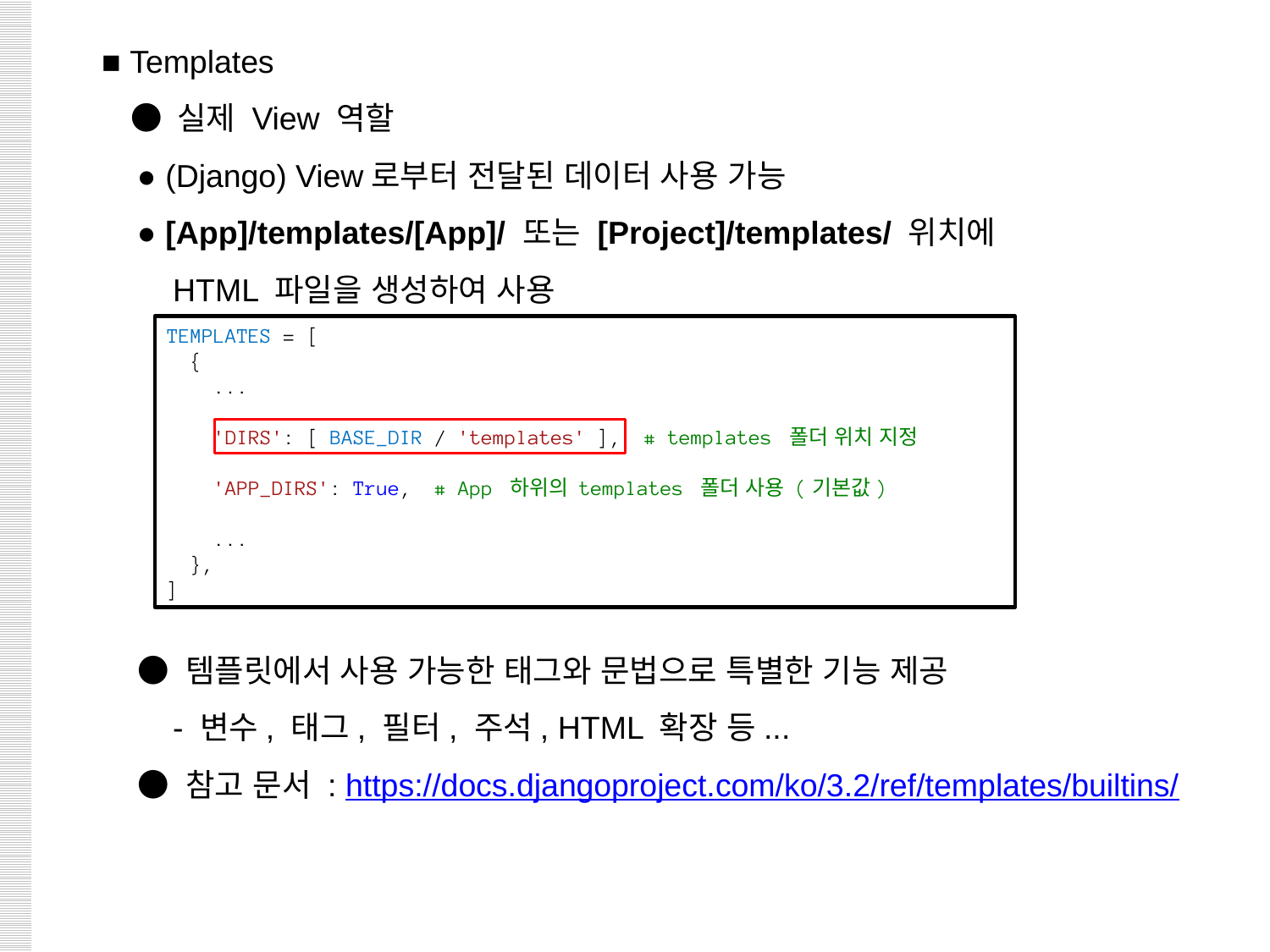

■ Templates
    ● 실제 View 역할
    ● (Django) View로부터 전달된 데이터 사용 가능
    ● [App]/templates/[App]/ 또는 [Project]/templates/ 위치에
        HTML 파일을 생성하여 사용

    ● 템플릿에서 사용 가능한 태그와 문법으로 특별한 기능 제공
        - 변수, 태그, 필터, 주석, HTML 확장 등...
    ● 참고 문서 : https://docs.djangoproject.com/ko/3.2/ref/templates/builtins/
TEMPLATES = [
  {
    ...

    'DIRS': [ BASE_DIR / 'templates' ],  # templates 폴더 위치 지정

    'APP_DIRS': True,  # App 하위의 templates 폴더 사용 (기본값)

    ...
  },
]